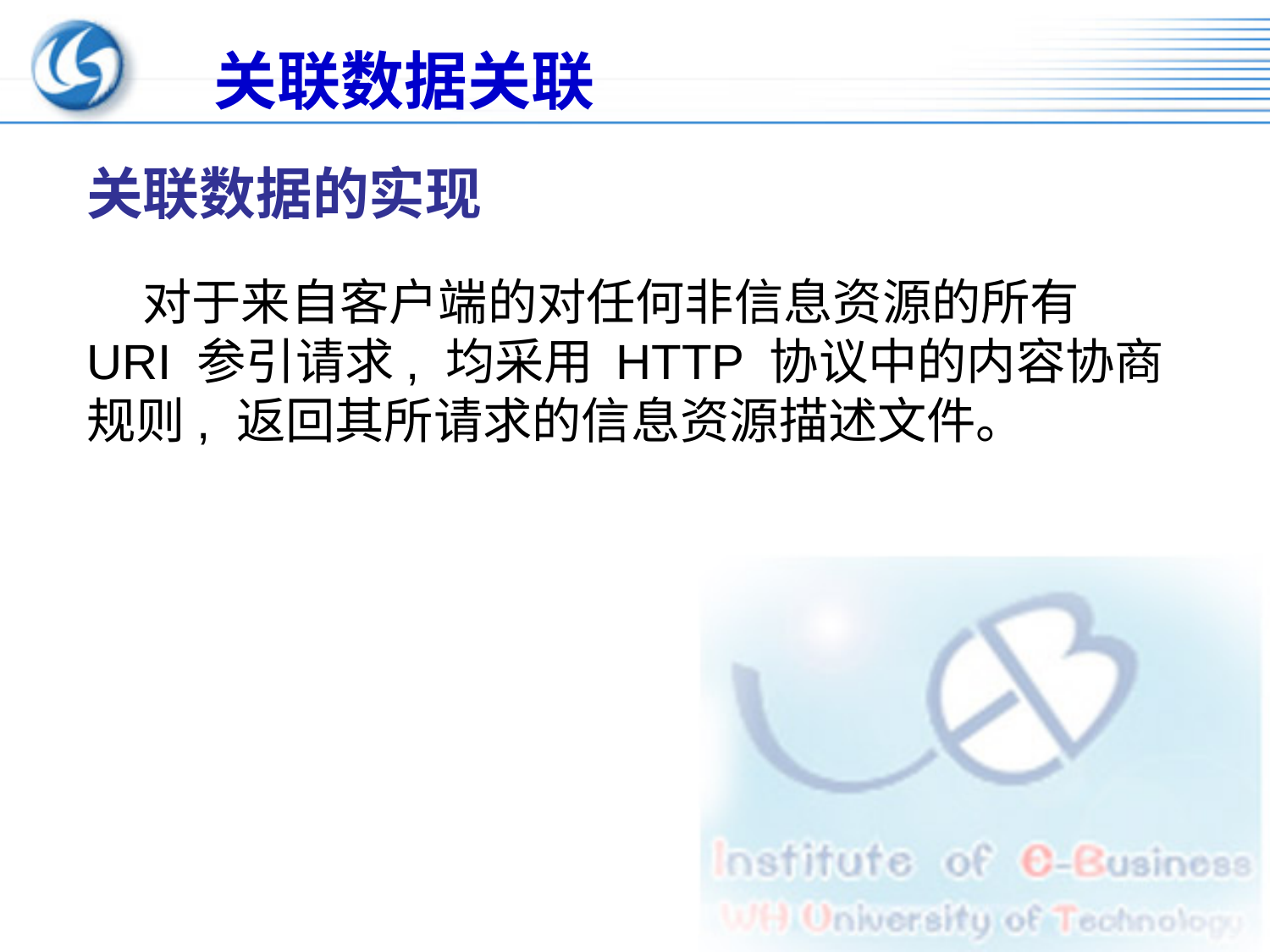

# 关联数据关联
关联数据的实现
    对于来自客户端的对任何非信息资源的所有 URI 参引请求, 均采用 HTTP 协议中的内容协商规则, 返回其所请求的信息资源描述文件。